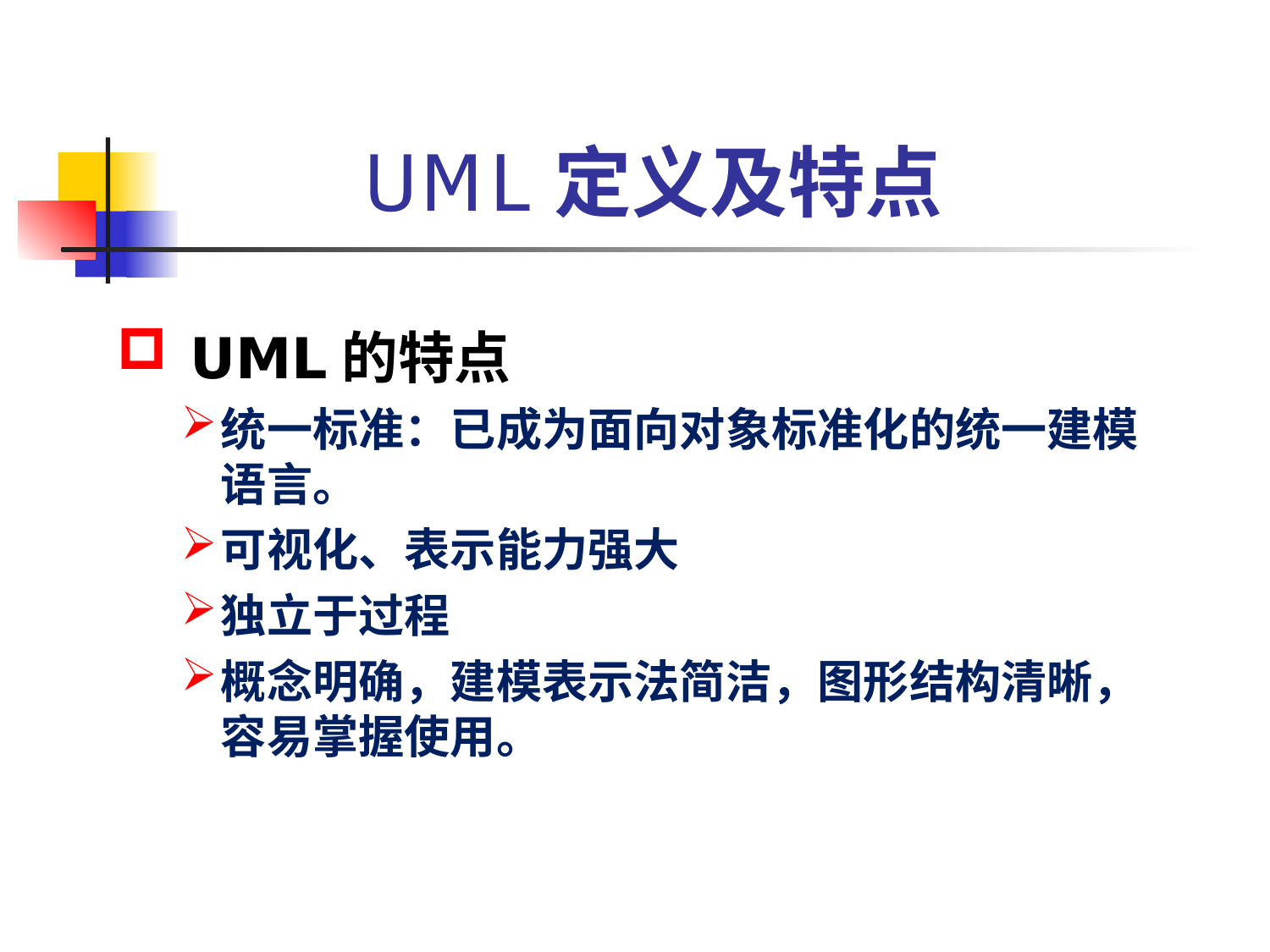

# UML定义及特点
 UML的特点
统一标准：已成为面向对象标准化的统一建模语言。
可视化、表示能力强大
独立于过程
概念明确，建模表示法简洁，图形结构清晰，容易掌握使用。